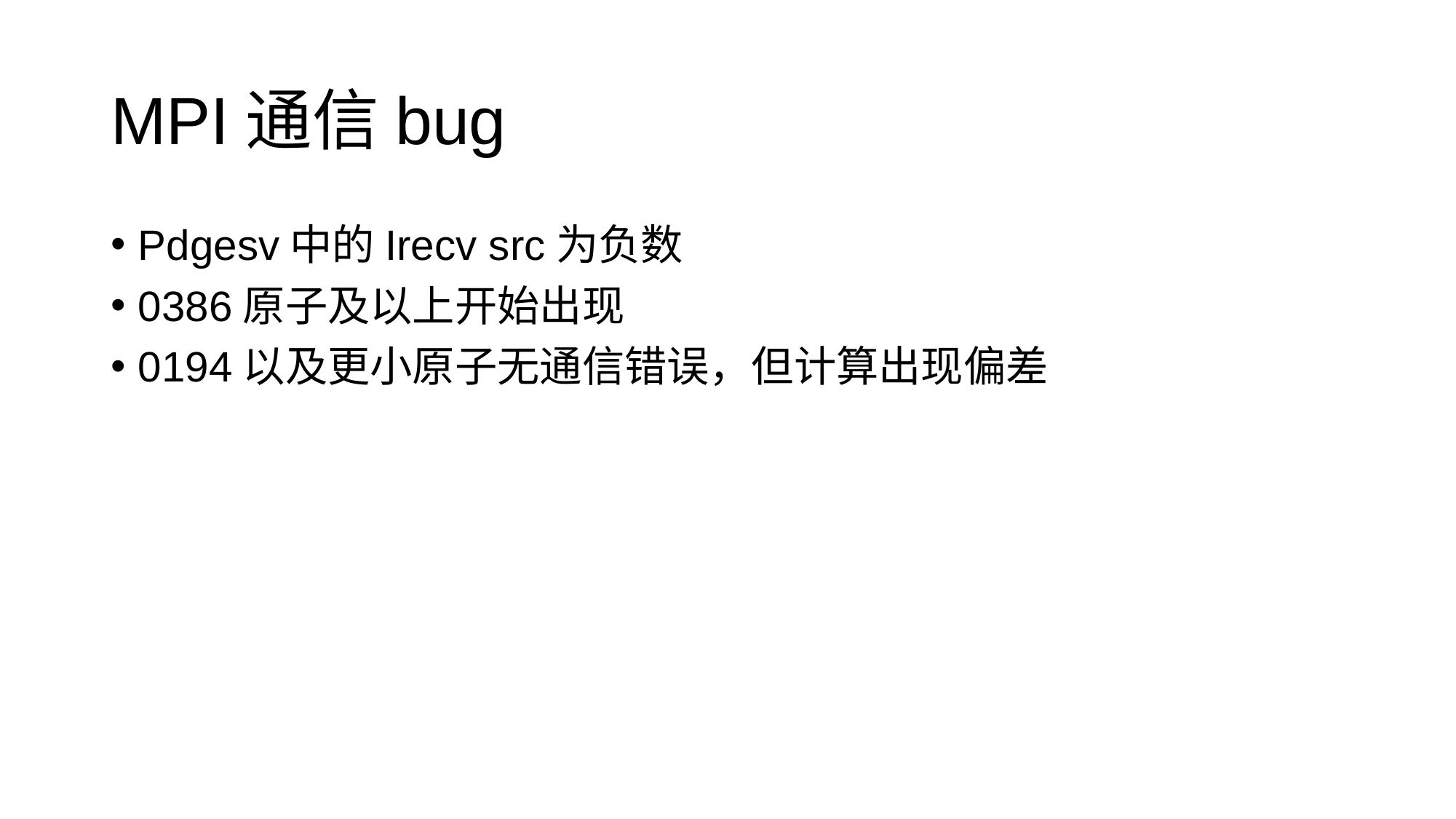

# MPI通信bug
Pdgesv中的Irecv src为负数
0386原子及以上开始出现
0194以及更小原子无通信错误，但计算出现偏差